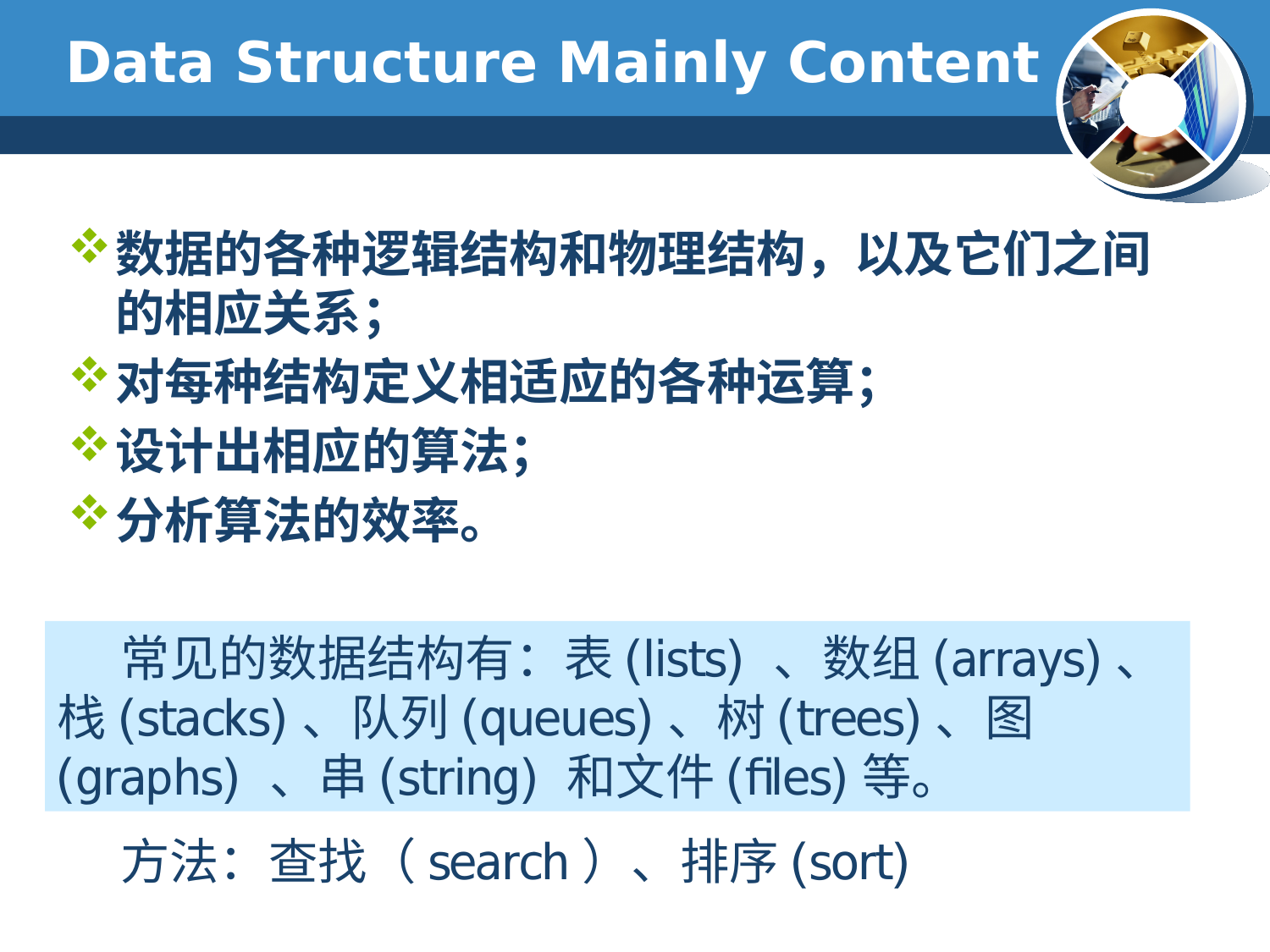

Data Structure Mainly Content
数据的各种逻辑结构和物理结构，以及它们之间的相应关系；
对每种结构定义相适应的各种运算；
设计出相应的算法；
分析算法的效率。
     常见的数据结构有：表(lists) 、数组(arrays)、栈(stacks)、队列(queues)、树(trees)、图(graphs) 、串(string) 和文件(files)等。
方法：查找（search）、排序(sort)